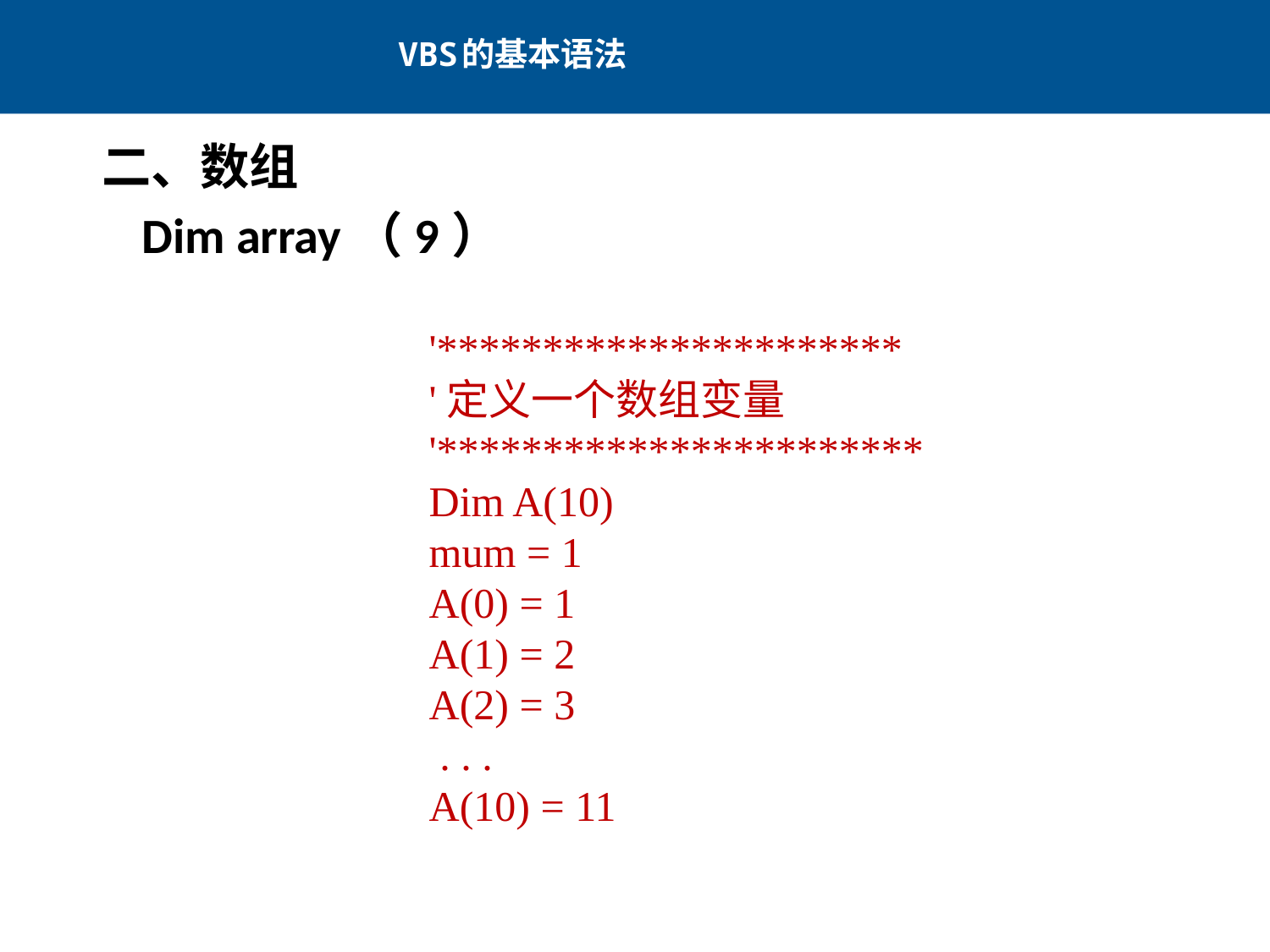

# VBS的基本语法
二、数组
Dim array（9）
'**********************
'定义一个数组变量
'***********************
Dim A(10)
mum = 1
A(0) = 1
A(1) = 2
A(2) = 3
 . . .
A(10) = 11